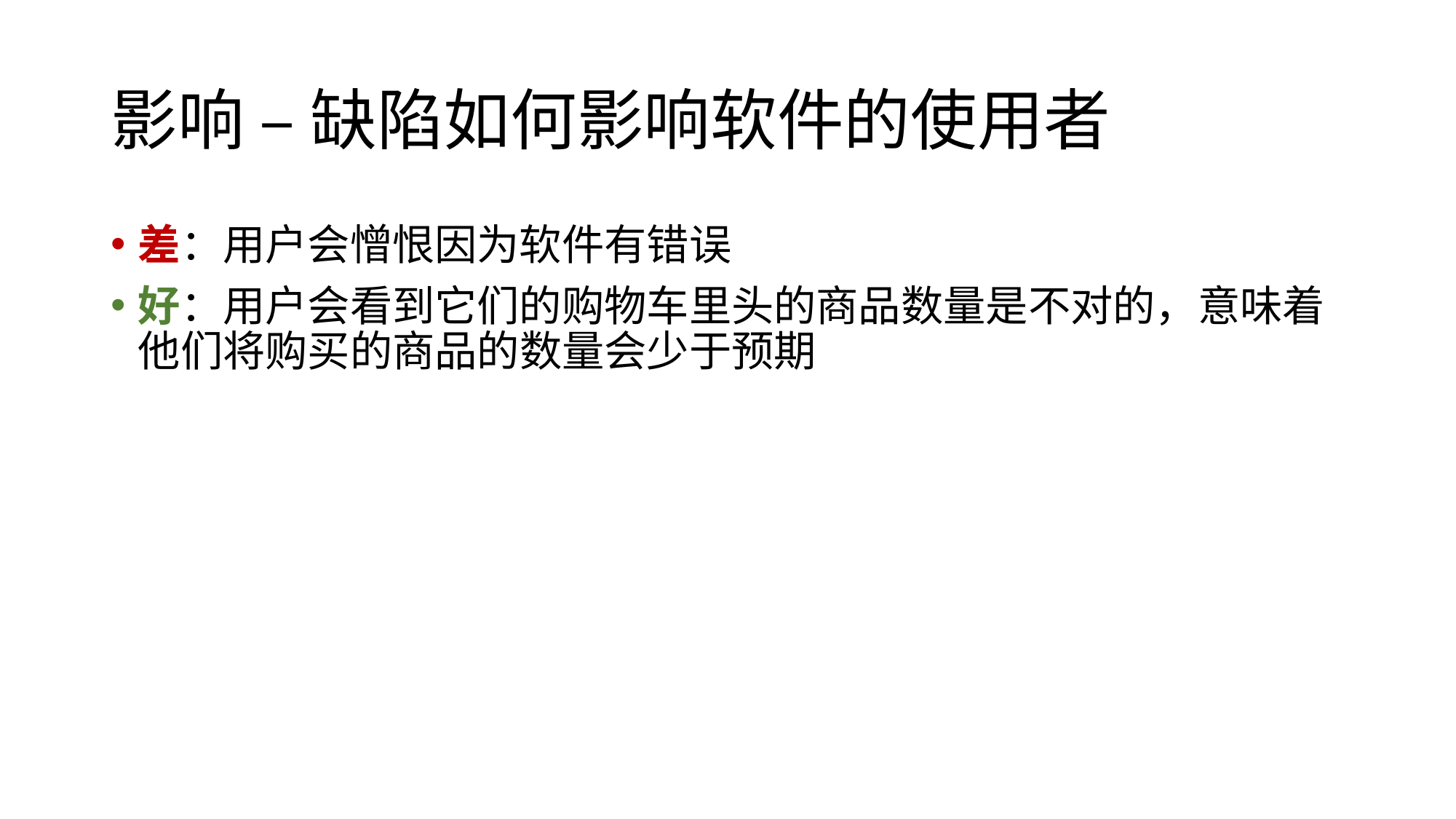

# 影响 – 缺陷如何影响软件的使用者
差：用户会憎恨因为软件有错误
好：用户会看到它们的购物车里头的商品数量是不对的，意味着他们将购买的商品的数量会少于预期